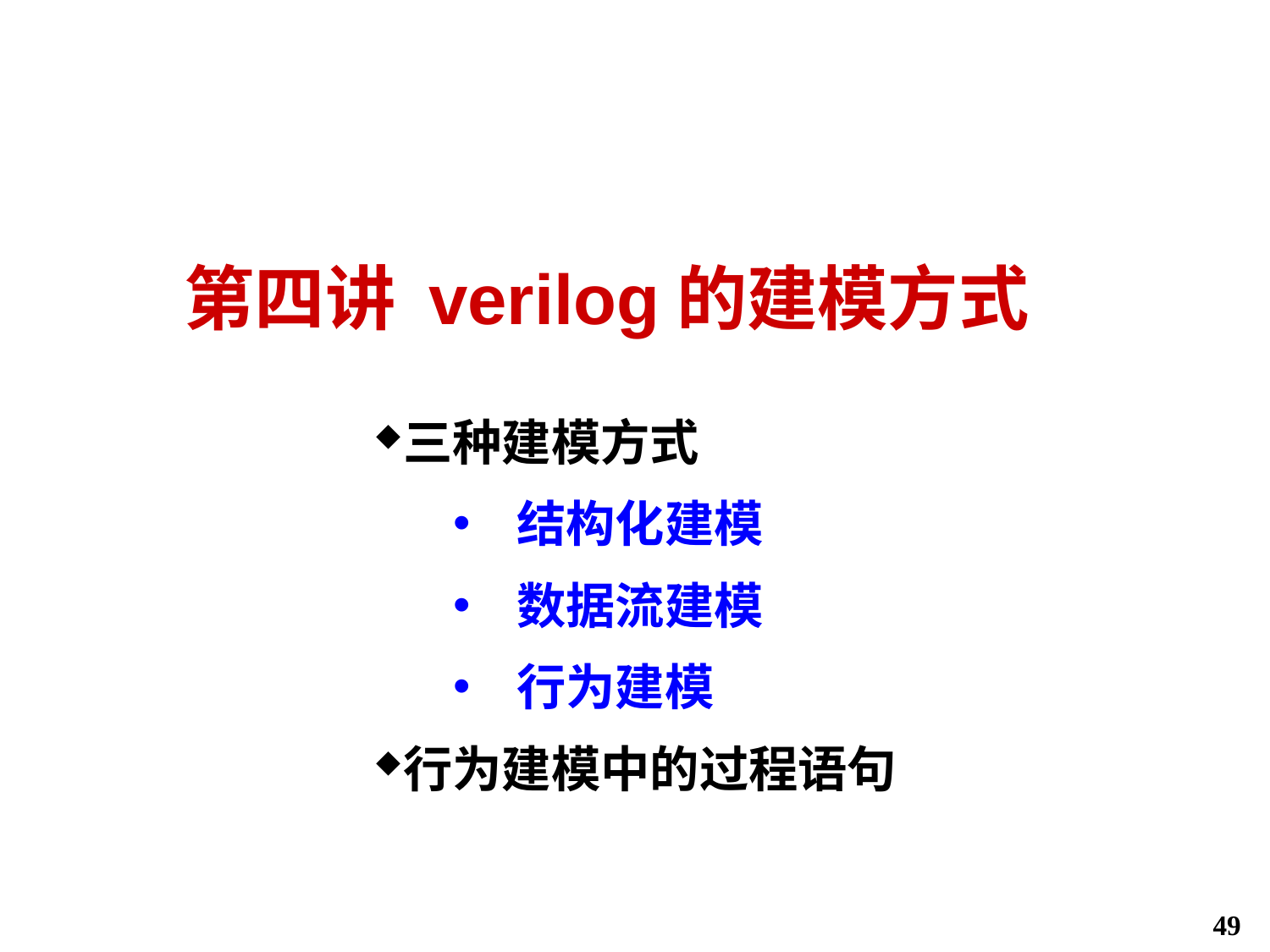

# 第四讲 verilog的建模方式

三种建模方式
结构化建模
数据流建模
行为建模
行为建模中的过程语句
49